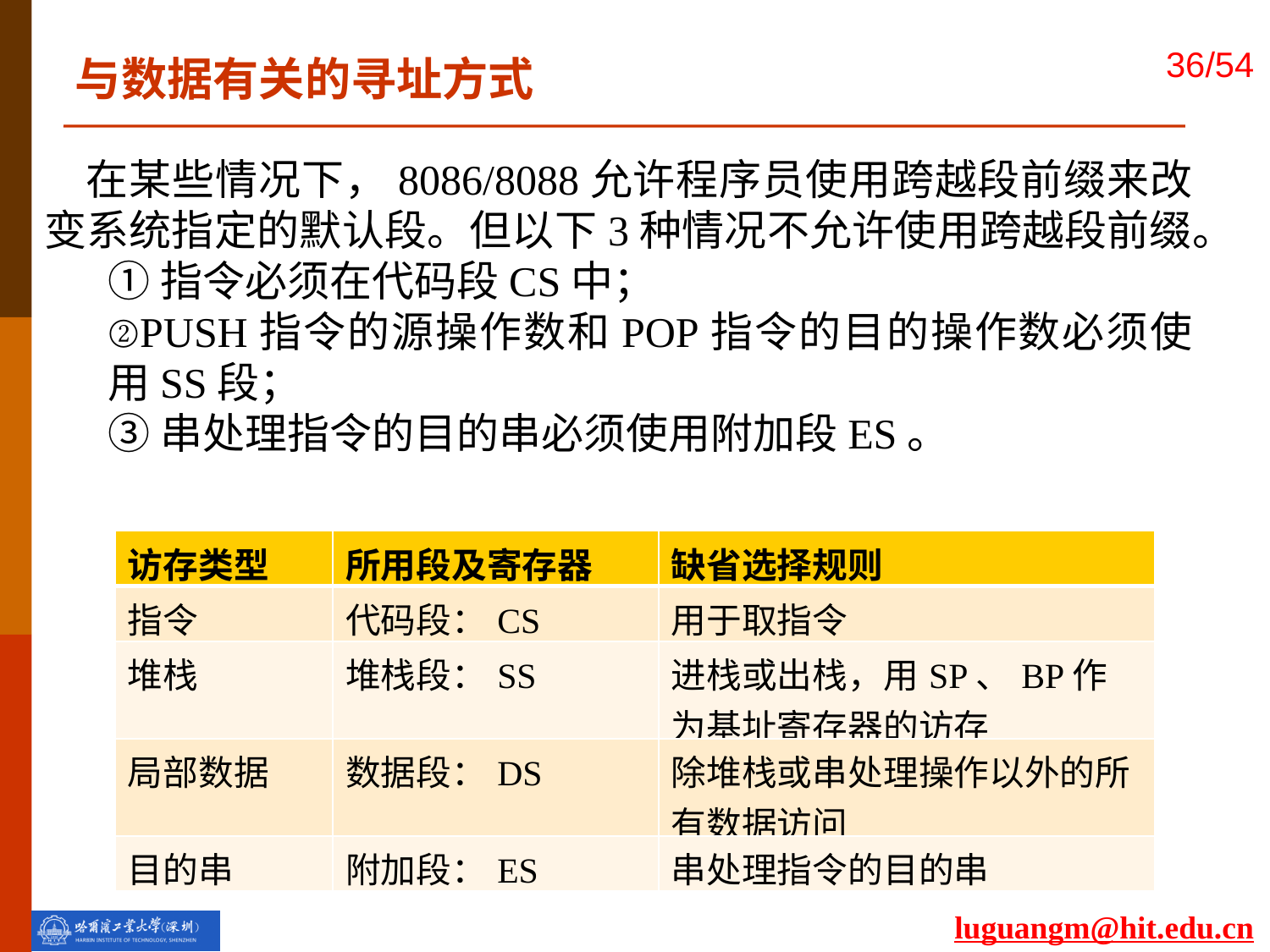

与数据有关的寻址方式
   在某些情况下，8086/8088允许程序员使用跨越段前缀来改变系统指定的默认段。但以下3种情况不允许使用跨越段前缀。
①指令必须在代码段CS中；
②PUSH指令的源操作数和POP指令的目的操作数必须使用SS段；
③串处理指令的目的串必须使用附加段ES。
| 访存类型 | 所用段及寄存器 | 缺省选择规则 |
| --- | --- | --- |
| 指令 | 代码段：CS | 用于取指令 |
| 堆栈 | 堆栈段：SS | 进栈或出栈，用SP、BP作为基址寄存器的访存 |
| 局部数据 | 数据段：DS | 除堆栈或串处理操作以外的所有数据访问 |
| 目的串 | 附加段：ES | 串处理指令的目的串 |